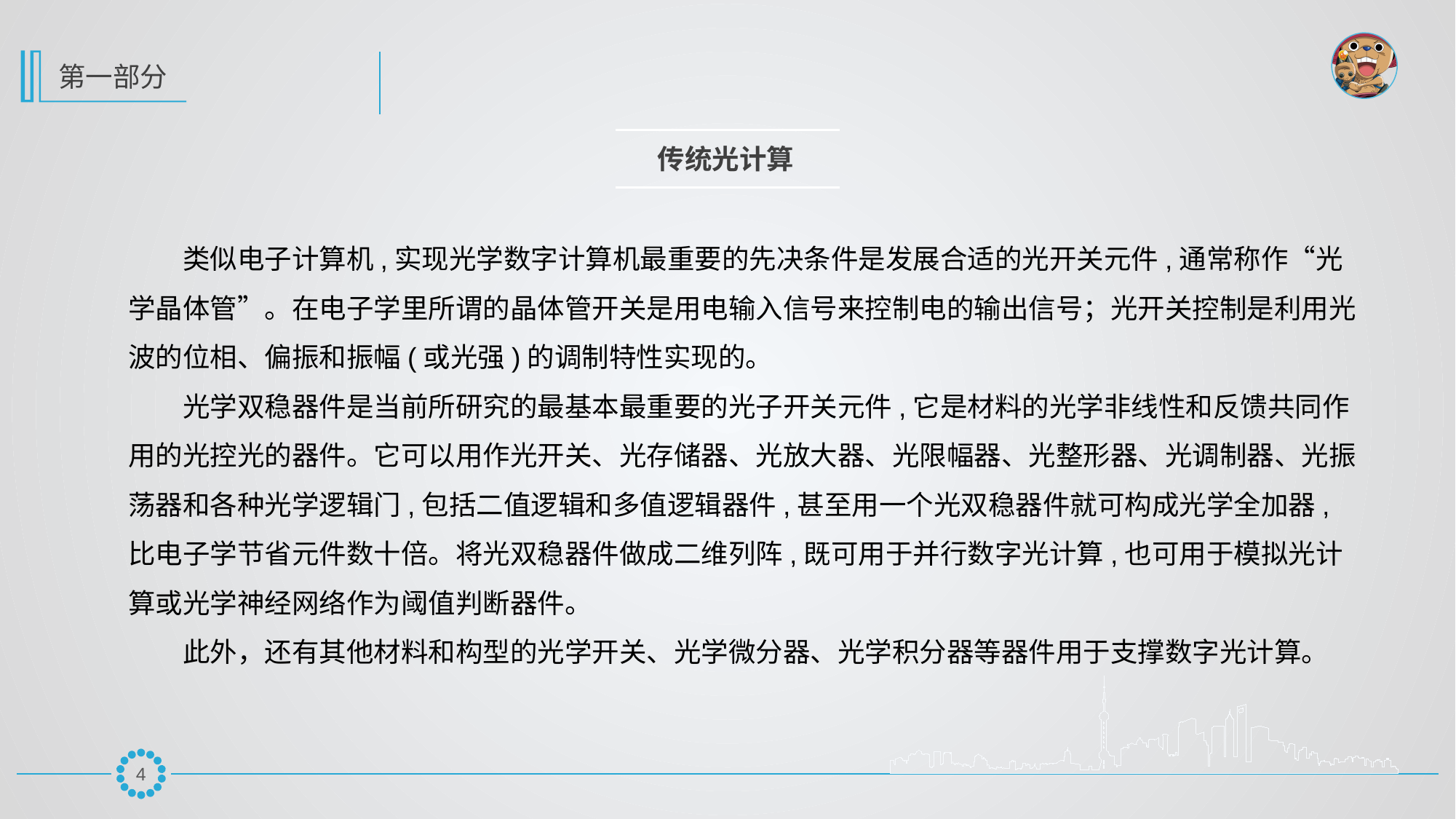

传统光计算
类似电子计算机,实现光学数字计算机最重要的先决条件是发展合适的光开关元件,通常称作“光学晶体管”。在电子学里所谓的晶体管开关是用电输入信号来控制电的输出信号；光开关控制是利用光波的位相、偏振和振幅(或光强)的调制特性实现的。
光学双稳器件是当前所研究的最基本最重要的光子开关元件,它是材料的光学非线性和反馈共同作用的光控光的器件。它可以用作光开关、光存储器、光放大器、光限幅器、光整形器、光调制器、光振荡器和各种光学逻辑门,包括二值逻辑和多值逻辑器件,甚至用一个光双稳器件就可构成光学全加器,比电子学节省元件数十倍。将光双稳器件做成二维列阵,既可用于并行数字光计算,也可用于模拟光计算或光学神经网络作为阈值判断器件。
此外，还有其他材料和构型的光学开关、光学微分器、光学积分器等器件用于支撑数字光计算。
4